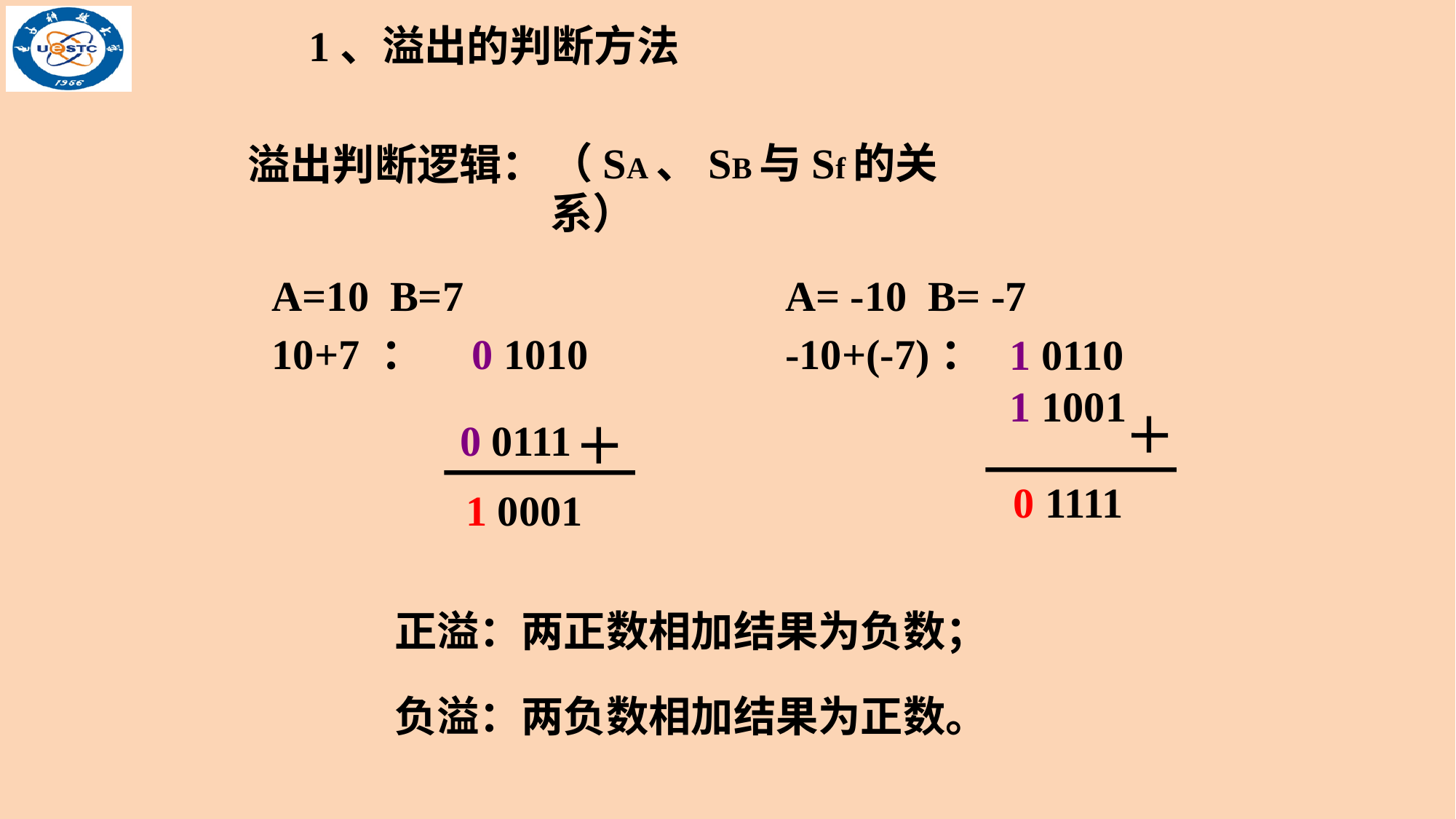

1、溢出的判断方法
（SA、SB与Sf的关系）
溢出判断逻辑：
  A=10  B=7
  10+7 ：    0 1010

0 0111

1 0001
  A= -10  B= -7
  -10+(-7)：
1 0110
1 1001

0 1111
正溢：两正数相加结果为负数；
负溢：两负数相加结果为正数。